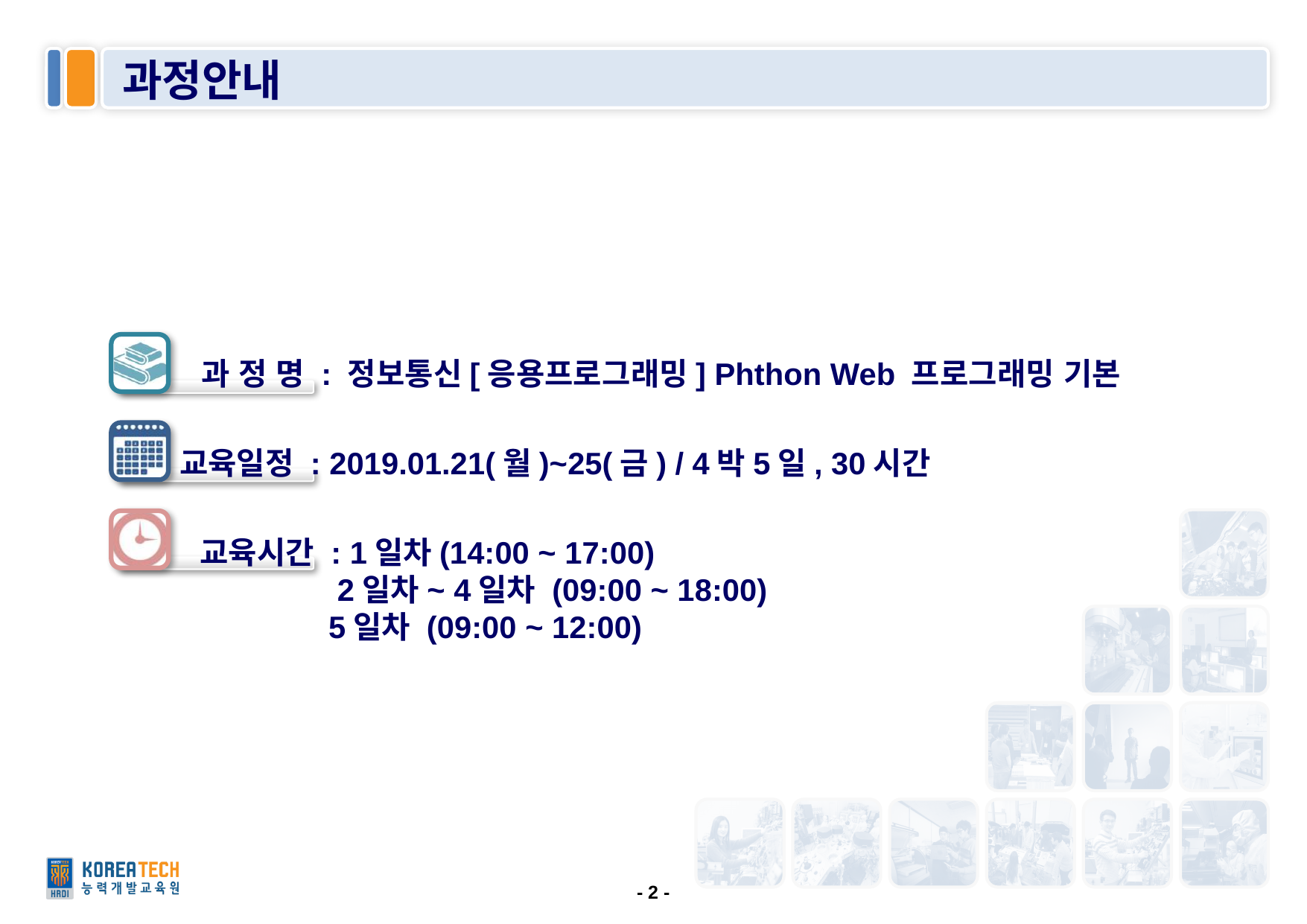

과정안내

과 정 명 : 정보통신[응용프로그래밍] Phthon Web 프로그래밍 기본

교육일정 : 2019.01.21(월)~25(금) / 4박5일, 30시간

교육시간 : 1일차(14:00 ~ 17:00)
	   2일차~ 4일차 (09:00 ~ 18:00)
               5일차 (09:00 ~ 12:00)